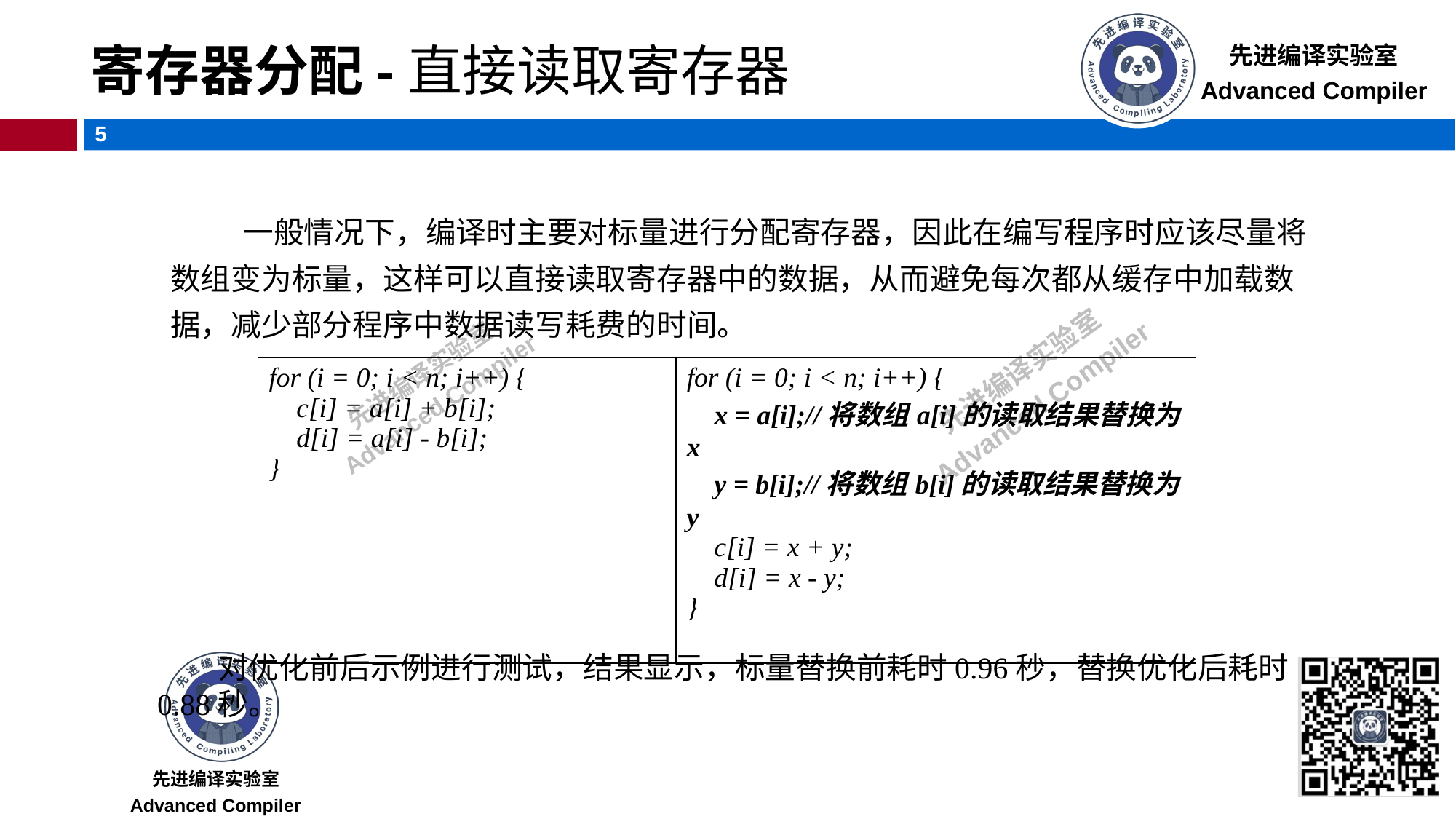

# 寄存器分配-直接读取寄存器
      一般情况下，编译时主要对标量进行分配寄存器，因此在编写程序时应该尽量将数组变为标量，这样可以直接读取寄存器中的数据，从而避免每次都从缓存中加载数据，减少部分程序中数据读写耗费的时间。

| for (i = 0; i < n; i++) { c[i] = a[i] + b[i]; d[i] = a[i] - b[i]; } | for (i = 0; i < n; i++) { x = a[i];//将数组a[i]的读取结果替换为x y = b[i];//将数组b[i]的读取结果替换为y c[i] = x + y; d[i] = x - y; } |
| --- | --- |
        对优化前后示例进行测试，结果显示，标量替换前耗时0.96秒，替换优化后耗时0.88秒。